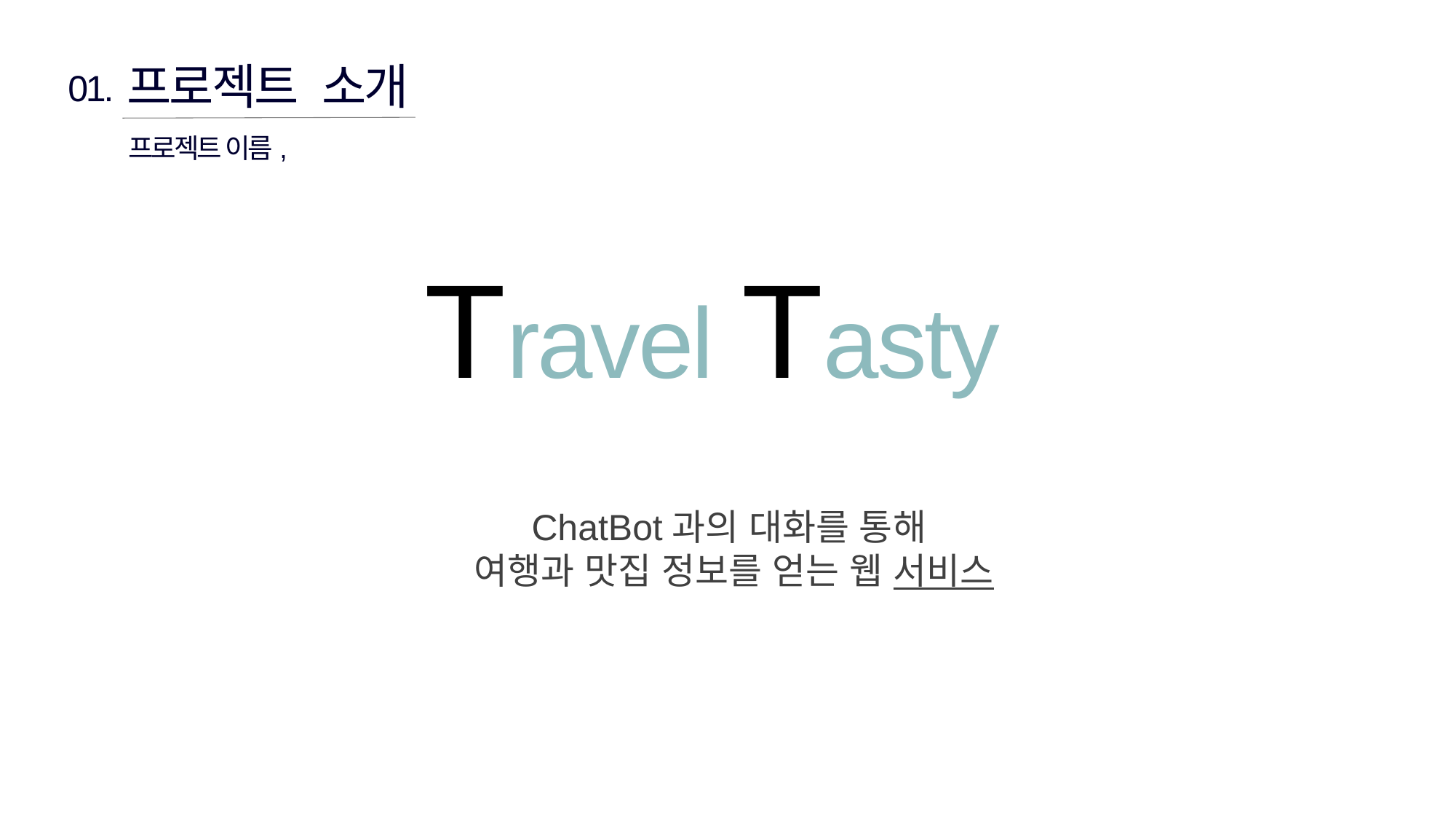

프로젝트  소개
01.
프로젝트 이름,
Travel Tasty
ChatBot과의 대화를 통해
여행과 맛집 정보를 얻는 웹 서비스